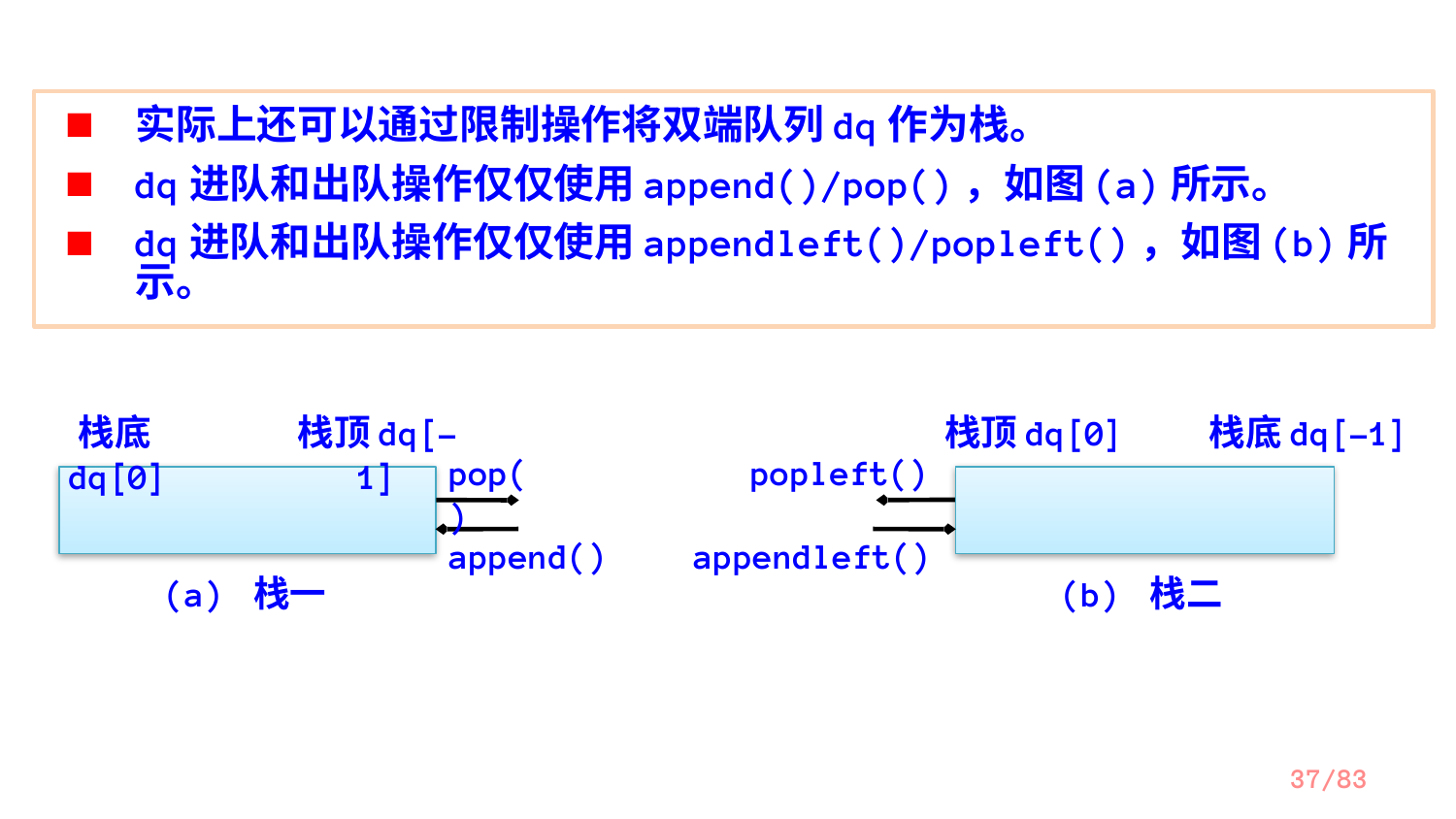

实际上还可以通过限制操作将双端队列dq作为栈。
dq进队和出队操作仅仅使用append()/pop()，如图(a)所示。
dq进队和出队操作仅仅使用appendleft()/popleft()，如图(b)所示。
栈底dq[0]
栈顶dq[-1]
pop()

append()
(a) 栈一
栈顶dq[0]
栈底dq[-1]
popleft()

appendleft()
(b) 栈二
37/83